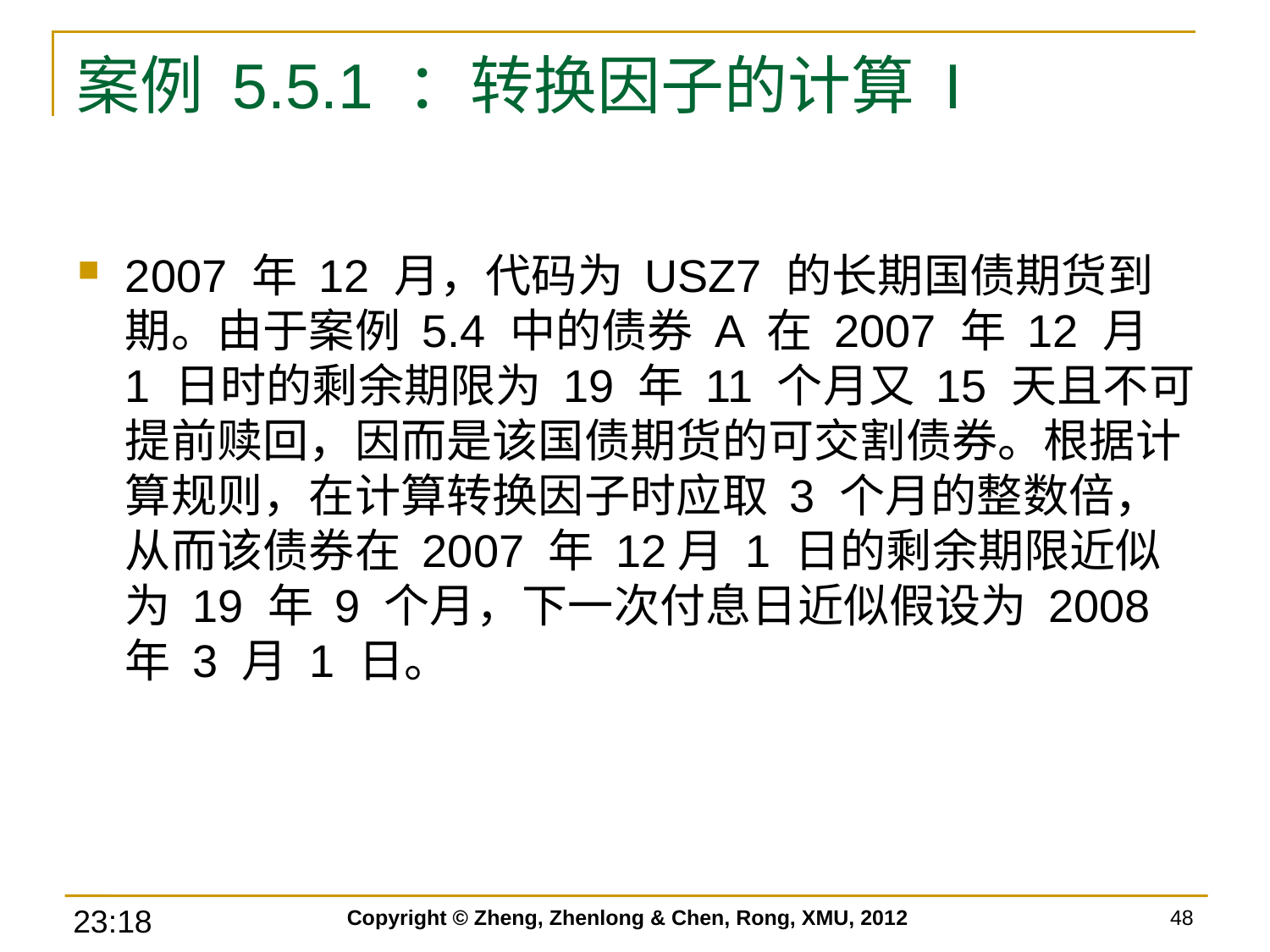

# 案例 5.5.1 ：转换因子的计算 I

2007 年 12 月，代码为 USZ7 的长期国债期货到期。由于案例 5.4 中的债券 A 在 2007 年 12 月 1 日时的剩余期限为 19 年 11 个月又 15 天且不可提前赎回，因而是该国债期货的可交割债券。根据计算规则，在计算转换因子时应取 3 个月的整数倍，从而该债券在 2007 年 12月 1 日的剩余期限近似为 19 年 9 个月，下一次付息日近似假设为 2008 年 3 月 1 日。
Copyright © Zheng, Zhenlong & Chen, Rong, XMU, 2012
48